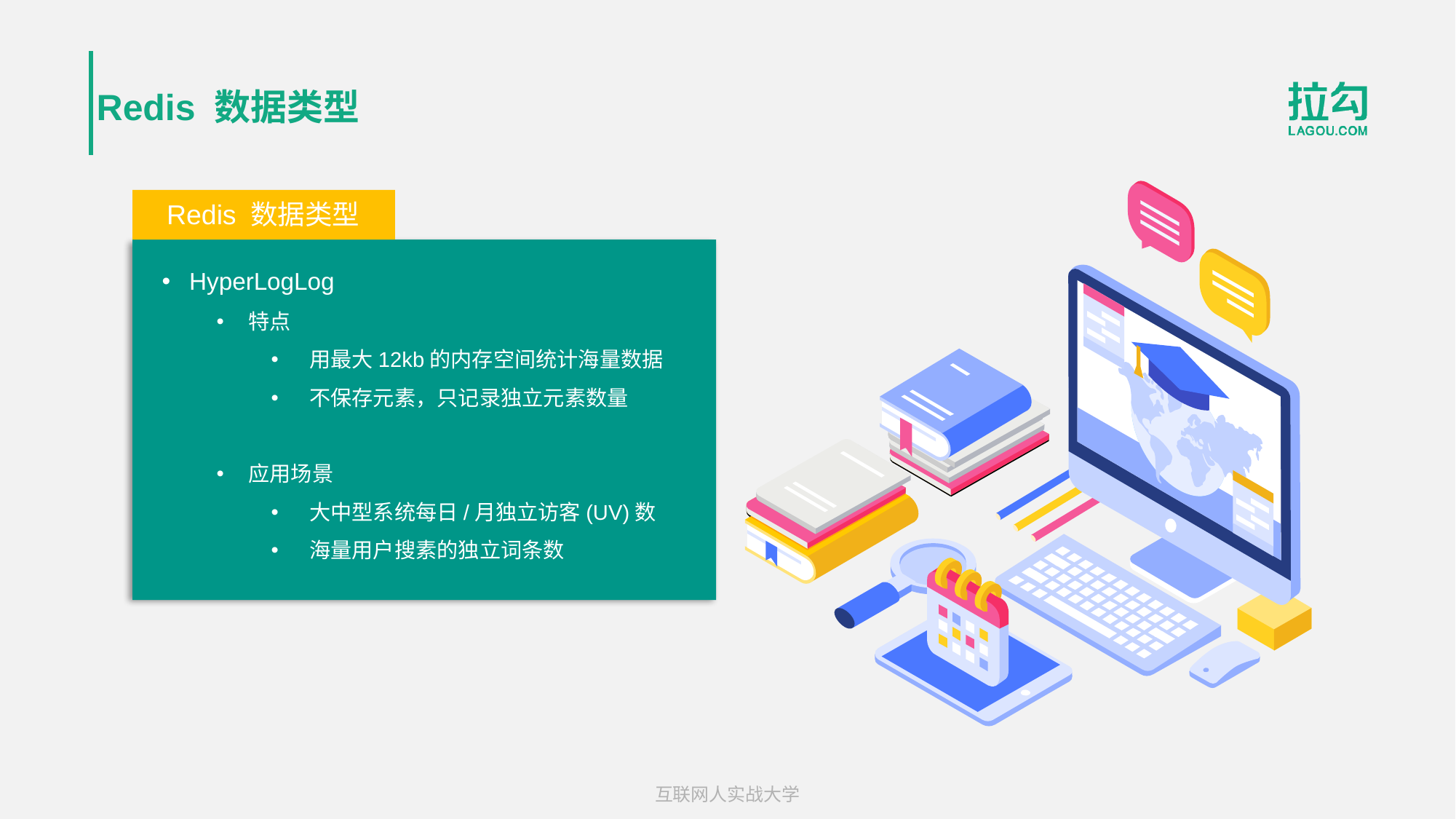

# Redis 数据类型

Redis 数据类型

HyperLogLog
特点
用最大12kb的内存空间统计海量数据
不保存元素，只记录独立元素数量

应用场景
大中型系统每日/月独立访客(UV)数
海量用户搜素的独立词条数